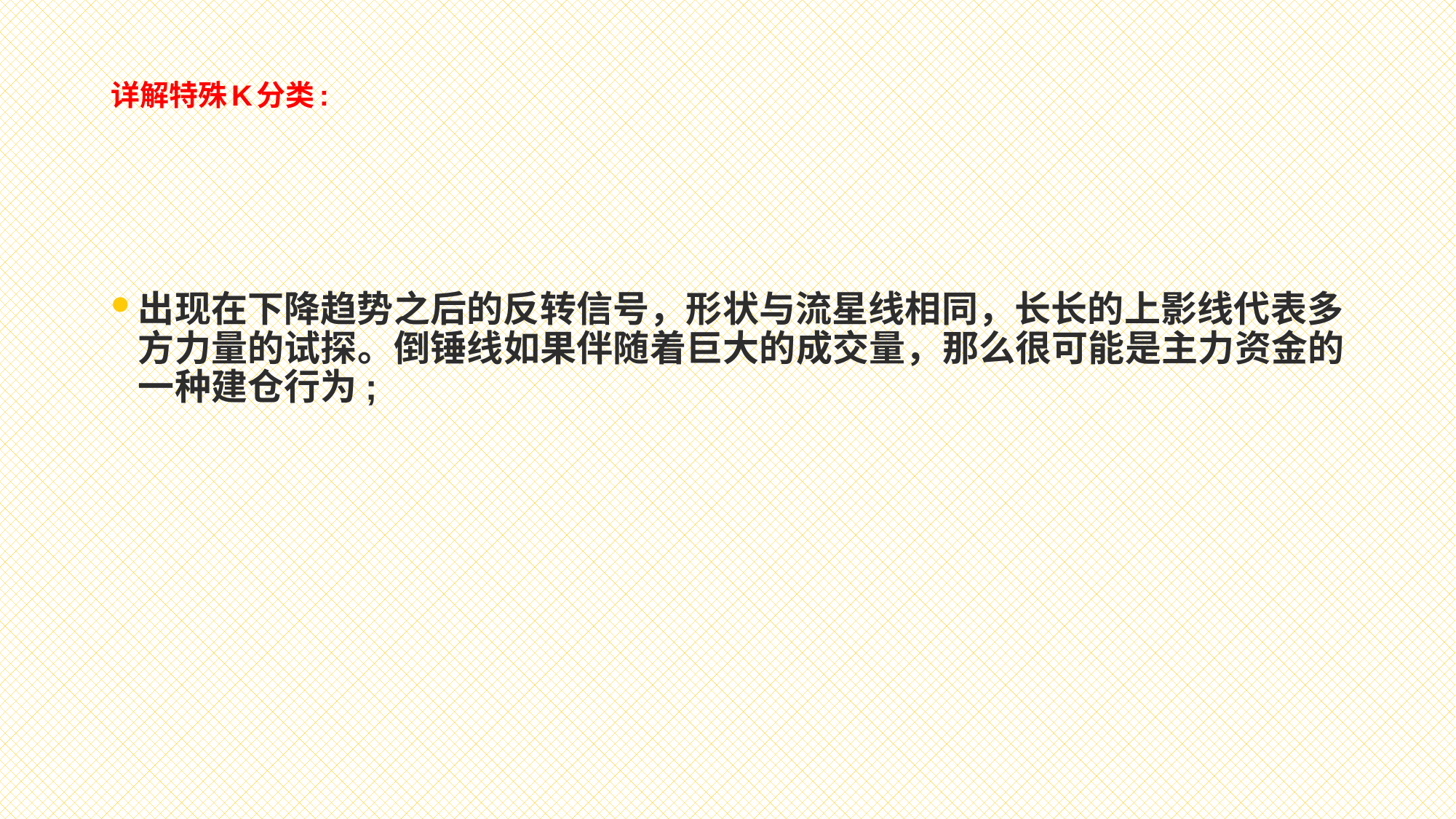

# 详解特殊K分类:

出现在下降趋势之后的反转信号，形状与流星线相同，长长的上影线代表多方力量的试探。倒锤线如果伴随着巨大的成交量，那么很可能是主力资金的一种建仓行为;